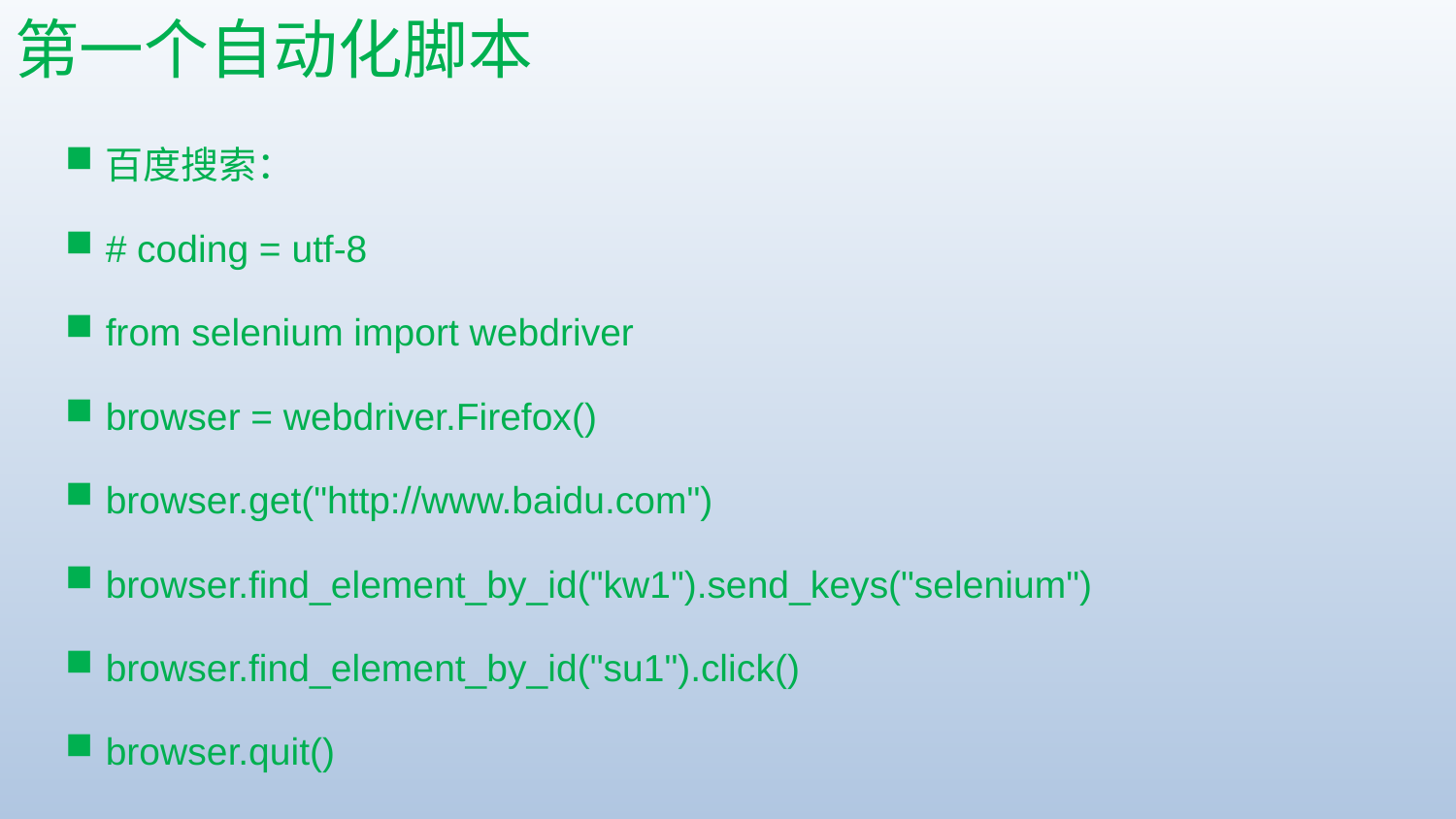

# 第一个自动化脚本
百度搜索：
# coding = utf-8
from selenium import webdriver
browser = webdriver.Firefox()
browser.get("http://www.baidu.com")
browser.find_element_by_id("kw1").send_keys("selenium")
browser.find_element_by_id("su1").click()
browser.quit()